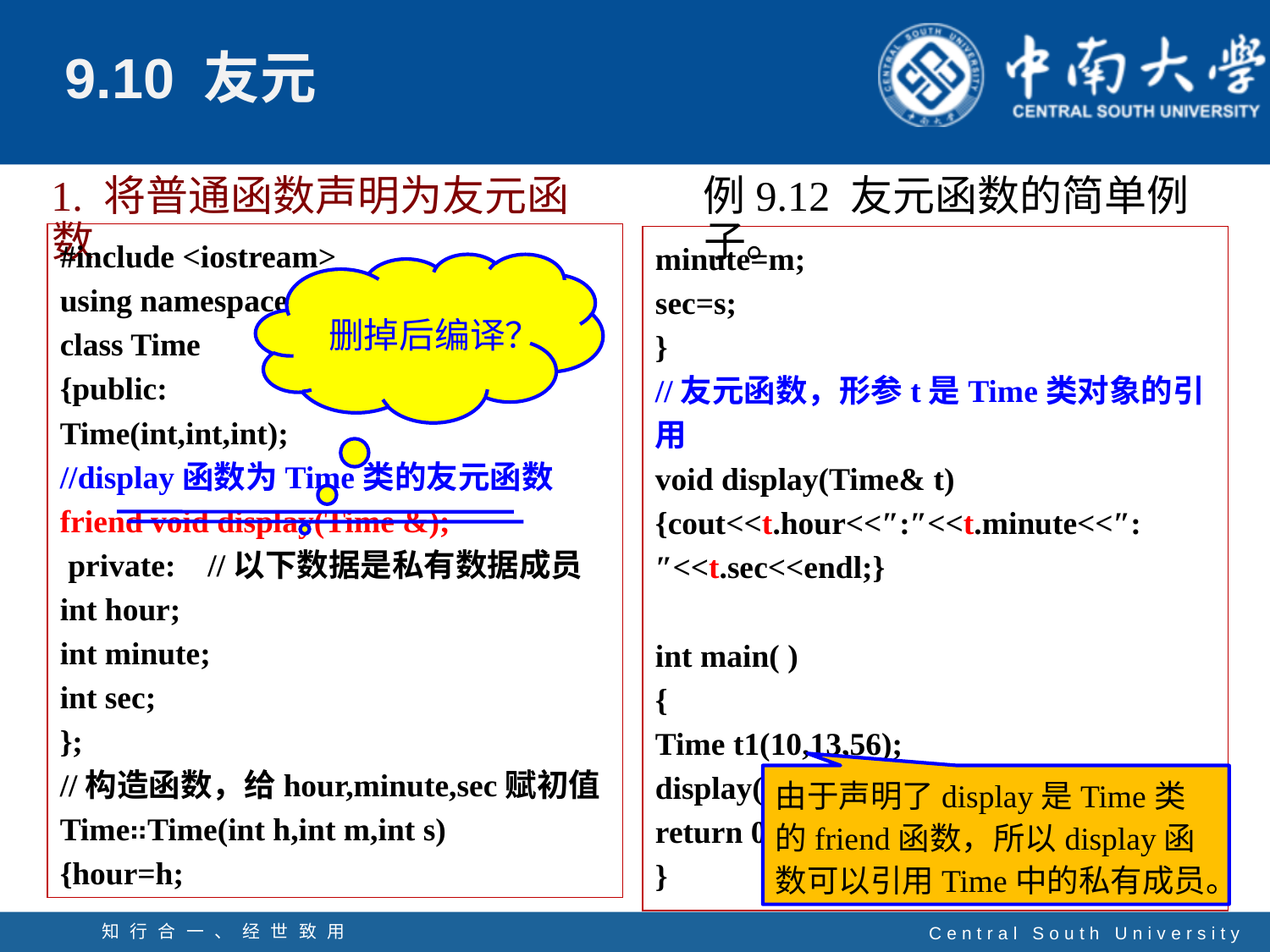

1. 将普通函数声明为友元函数
例9.12 友元函数的简单例子。
#include <iostream>
using namespace std;
class Time
{public:
Time(int,int,int);
//display函数为Time类的友元函数
friend void display(Time &);
 private:    //以下数据是私有数据成员
int hour;
int minute;
int sec;
};
//构造函数，给hour,minute,sec赋初值
Time∷Time(int h,int m,int s)
{hour=h;
minute=m;
sec=s;
}
//友元函数，形参t是Time类对象的引用
void display(Time& t)
{cout<<t.hour<<″:″<<t.minute<<″:″<<t.sec<<endl;}

int main( )
{
Time t1(10,13,56);
display(t1); //调用display函数
return 0;
}
删掉后编译？
由于声明了display是Time类的friend函数，所以display函数可以引用Time中的私有成员。

知行合一、经世致用
自强不息 厚德载物
Central South University